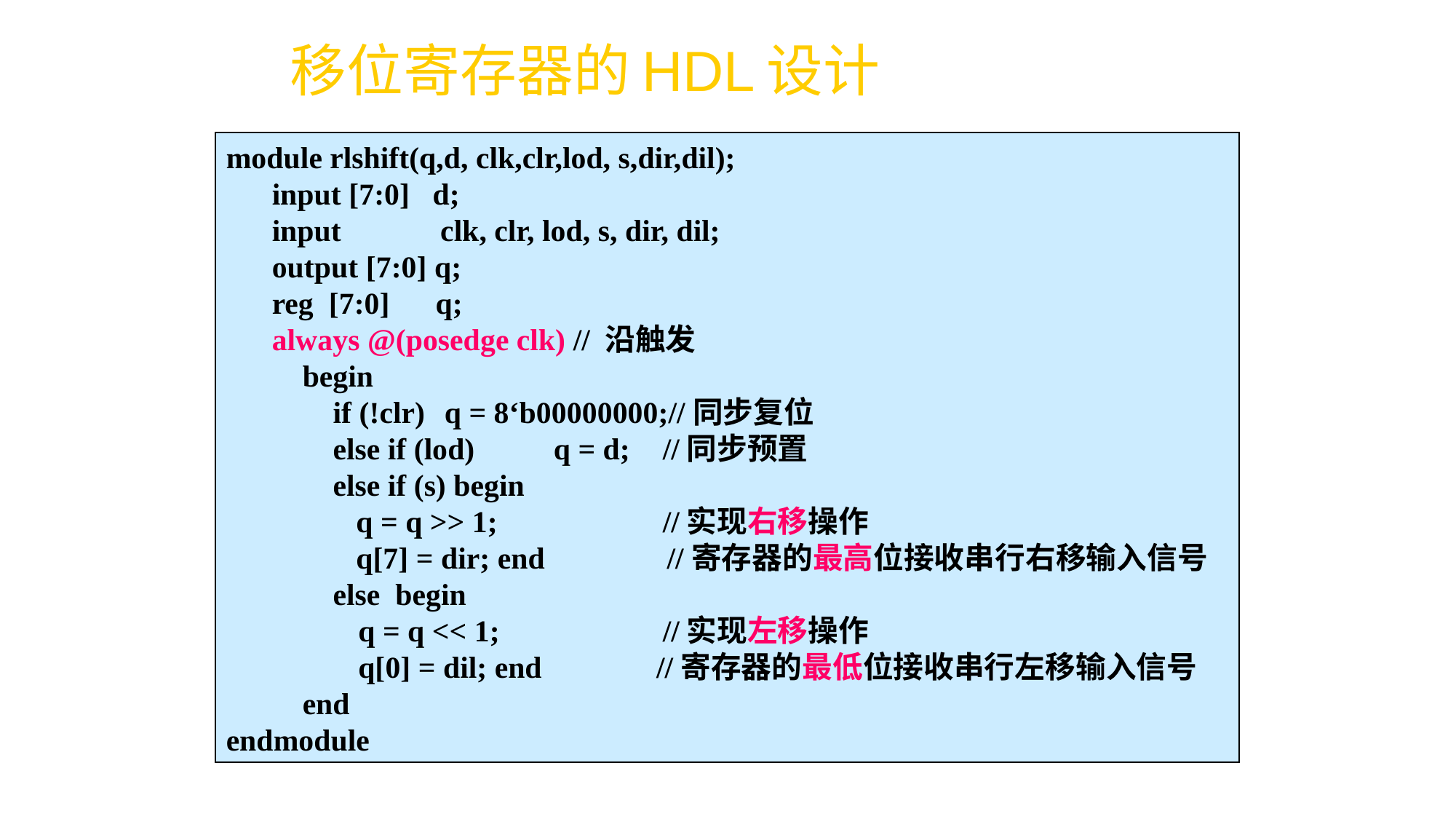

# 移位寄存器的HDL设计
module rlshift(q,d, clk,clr,lod, s,dir,dil);
      input [7:0]   d;
      input             clk, clr, lod, s, dir, dil;
      output [7:0] q;
      reg  [7:0]      q;
      always @(posedge clk) // 沿触发
          begin
              if (!clr)	q = 8‘b00000000;//同步复位
              else if (lod)	q = d;	//同步预置
              else if (s) begin
                 q = q >> 1;		//实现右移操作
                 q[7] = dir; end                //寄存器的最高位接收串行右移输入信号
              else  begin
	   q = q << 1;		//实现左移操作
	   q[0] = dil; end               //寄存器的最低位接收串行左移输入信号
          end
endmodule